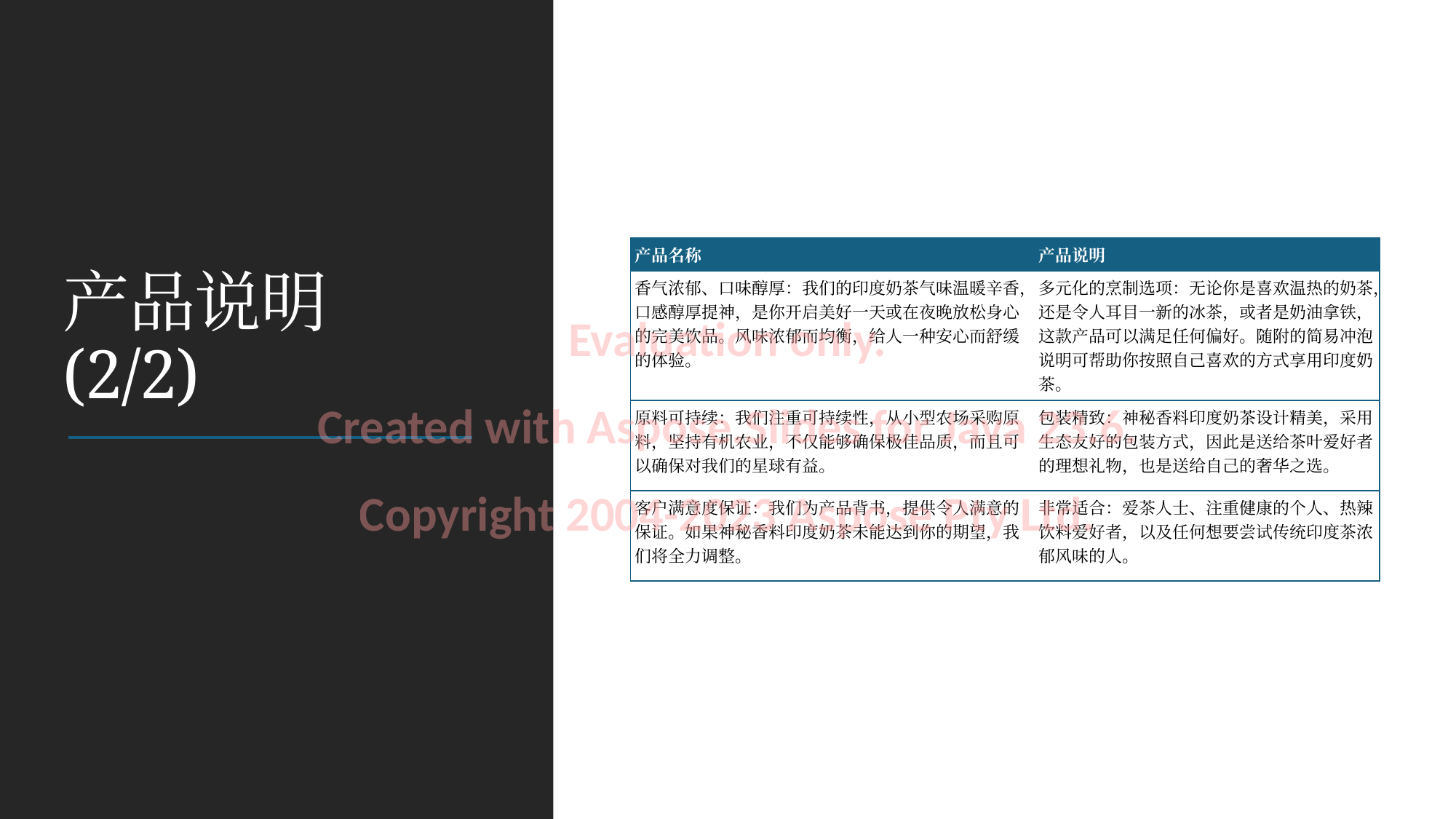

# 产品说明 (2/2)
| 产品名称 | 产品说明 |
| --- | --- |
| 香气浓郁、口味醇厚：我们的印度奶茶气味温暖辛香，口感醇厚提神，是你开启美好一天或在夜晚放松身心的完美饮品。风味浓郁而均衡，给人一种安心而舒缓的体验。 | 多元化的烹制选项：无论你是喜欢温热的奶茶，还是令人耳目一新的冰茶，或者是奶油拿铁，这款产品可以满足任何偏好。随附的简易冲泡说明可帮助你按照自己喜欢的方式享用印度奶茶。 |
| 原料可持续：我们注重可持续性，从小型农场采购原料，坚持有机农业，不仅能够确保极佳品质，而且可以确保对我们的星球有益。 | 包装精致：神秘香料印度奶茶设计精美，采用生态友好的包装方式，因此是送给茶叶爱好者的理想礼物，也是送给自己的奢华之选。 |
| 客户满意度保证：我们为产品背书，提供令人满意的保证。如果神秘香料印度奶茶未能达到你的期望，我们将全力调整。 | 非常适合：爱茶人士、注重健康的个人、热辣饮料爱好者，以及任何想要尝试传统印度茶浓郁风味的人。 |
Evaluation only.
Created with Aspose.Slides for Java 23.6.
Copyright 2004-2023 Aspose Pty Ltd.